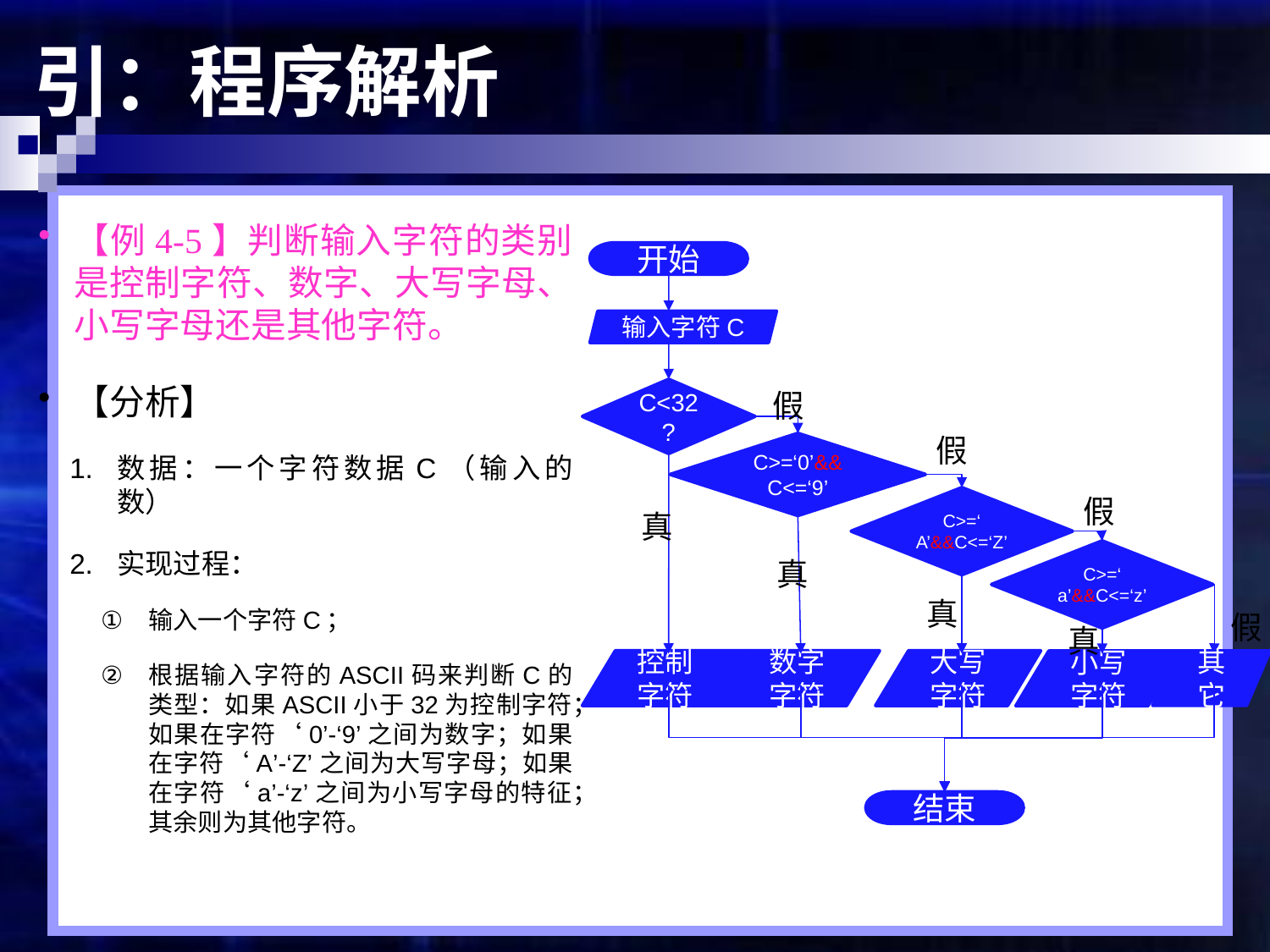

# 引：程序解析
【例4-5】判断输入字符的类别是控制字符、数字、大写字母、小写字母还是其他字符。
【分析】
数据：一个字符数据C（输入的数）
实现过程：
输入一个字符C；
根据输入字符的ASCII码来判断C的类型：如果ASCII小于32为控制字符；如果在字符‘0’-‘9’之间为数字；如果在字符‘A’-‘Z’之间为大写字母；如果在字符‘a’-‘z’之间为小写字母的特征；其余则为其他字符。
开始
输入字符C
假
C<32?
假
C>=‘0’&&C<=‘9’
假
C>=‘
A’&&C<=‘Z’
真
C>=‘
a’&&C<=‘z’
真
真
假
真
控制字符
数字字符
大写字符
其它
小写字符
结束